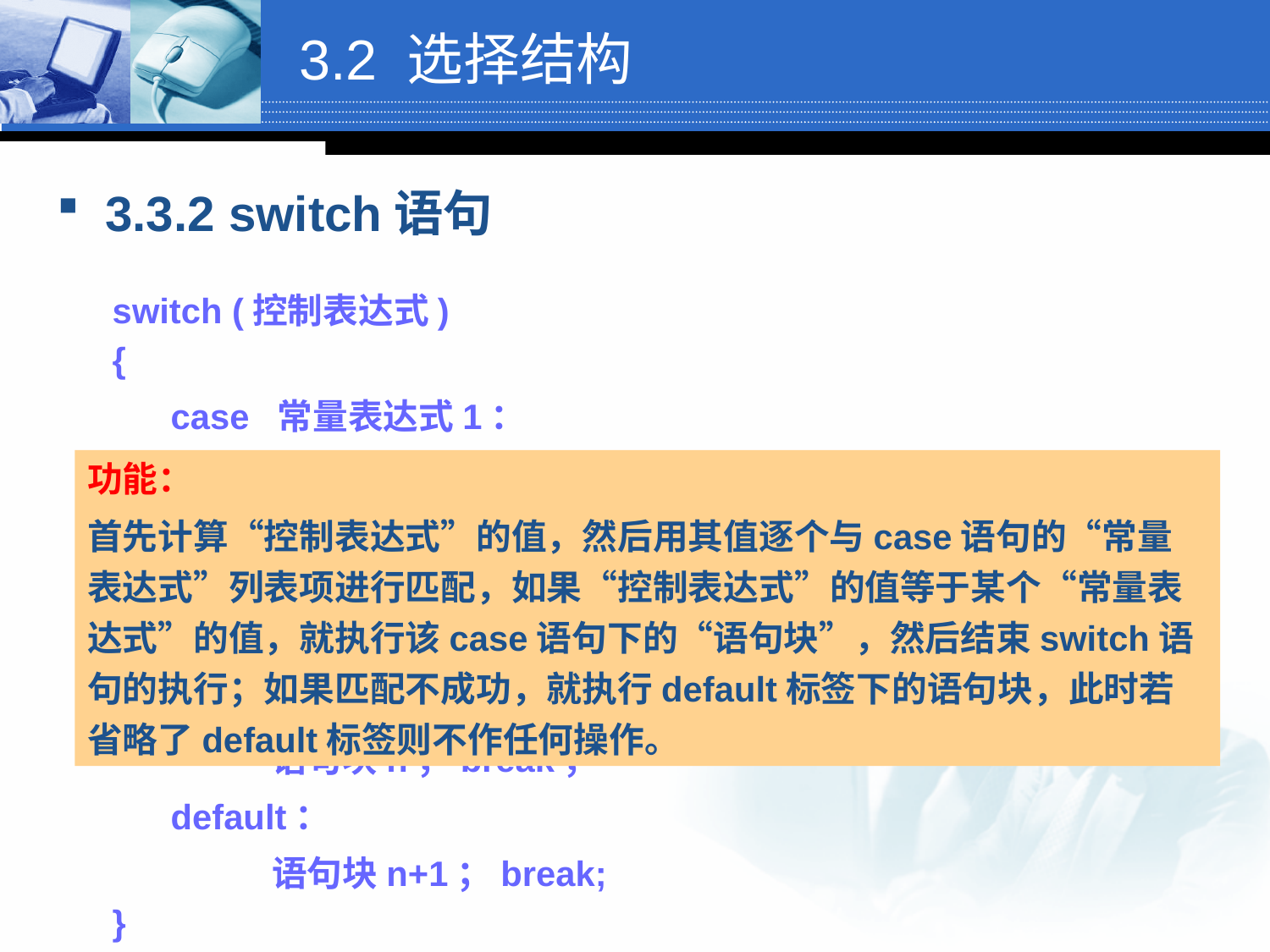

3.2 选择结构
3.3.2 switch语句
switch (控制表达式)
{
      case  常量表达式1：
	   语句块1；break；
      case  常量表达式2：
	   语句块2；break;
	    ......
      case  常量表达式n:
	   语句块n；break；
      default：
	   语句块n+1；break;
}
功能：
首先计算“控制表达式”的值，然后用其值逐个与case语句的“常量表达式”列表项进行匹配，如果“控制表达式”的值等于某个“常量表达式”的值，就执行该case语句下的“语句块”，然后结束switch语句的执行；如果匹配不成功，就执行default标签下的语句块，此时若省略了default标签则不作任何操作。